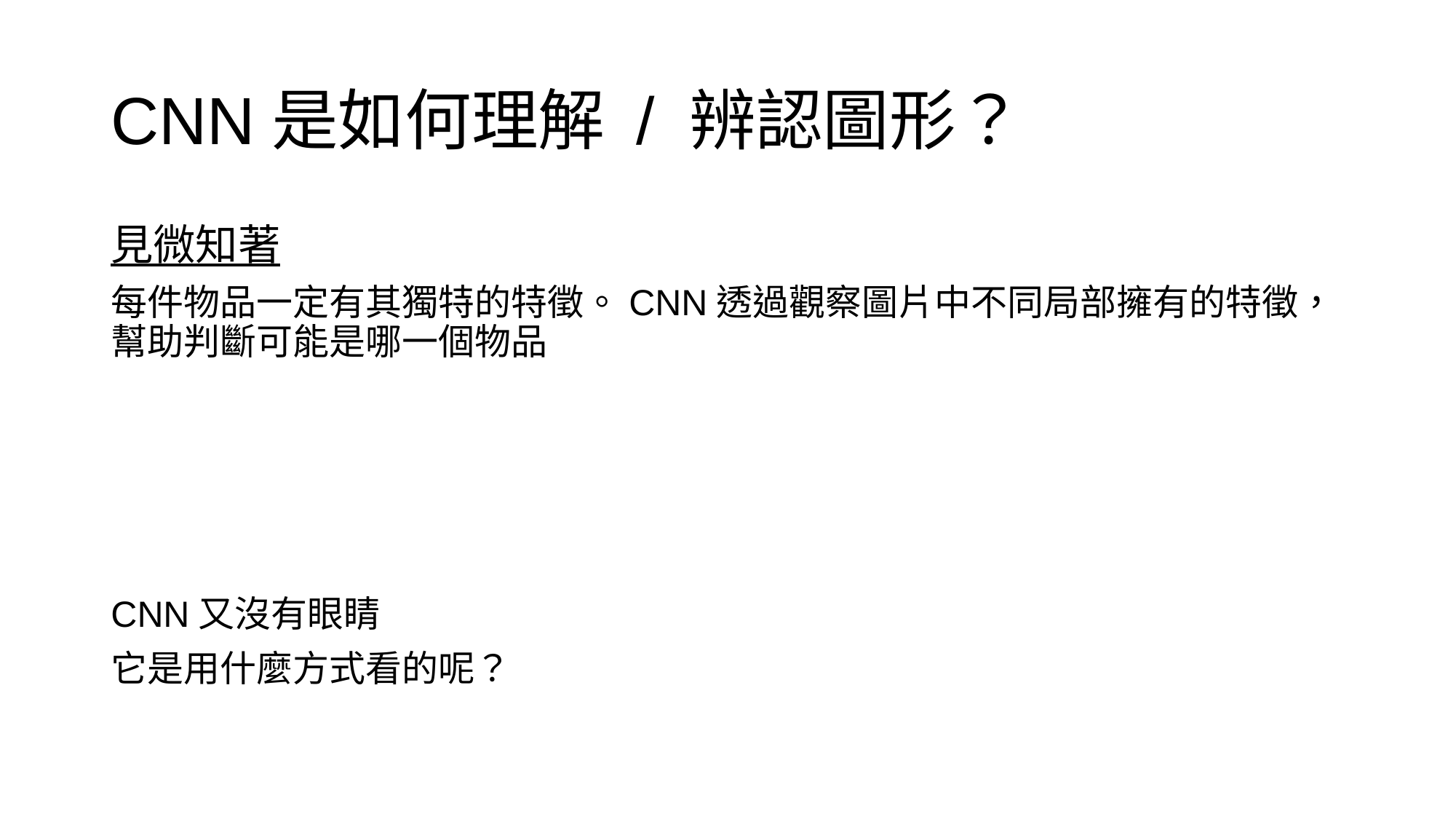

# CNN是如何理解 / 辨認圖形？
見微知著
每件物品一定有其獨特的特徵。CNN透過觀察圖片中不同局部擁有的特徵，幫助判斷可能是哪一個物品

CNN又沒有眼睛
它是用什麼方式看的呢？